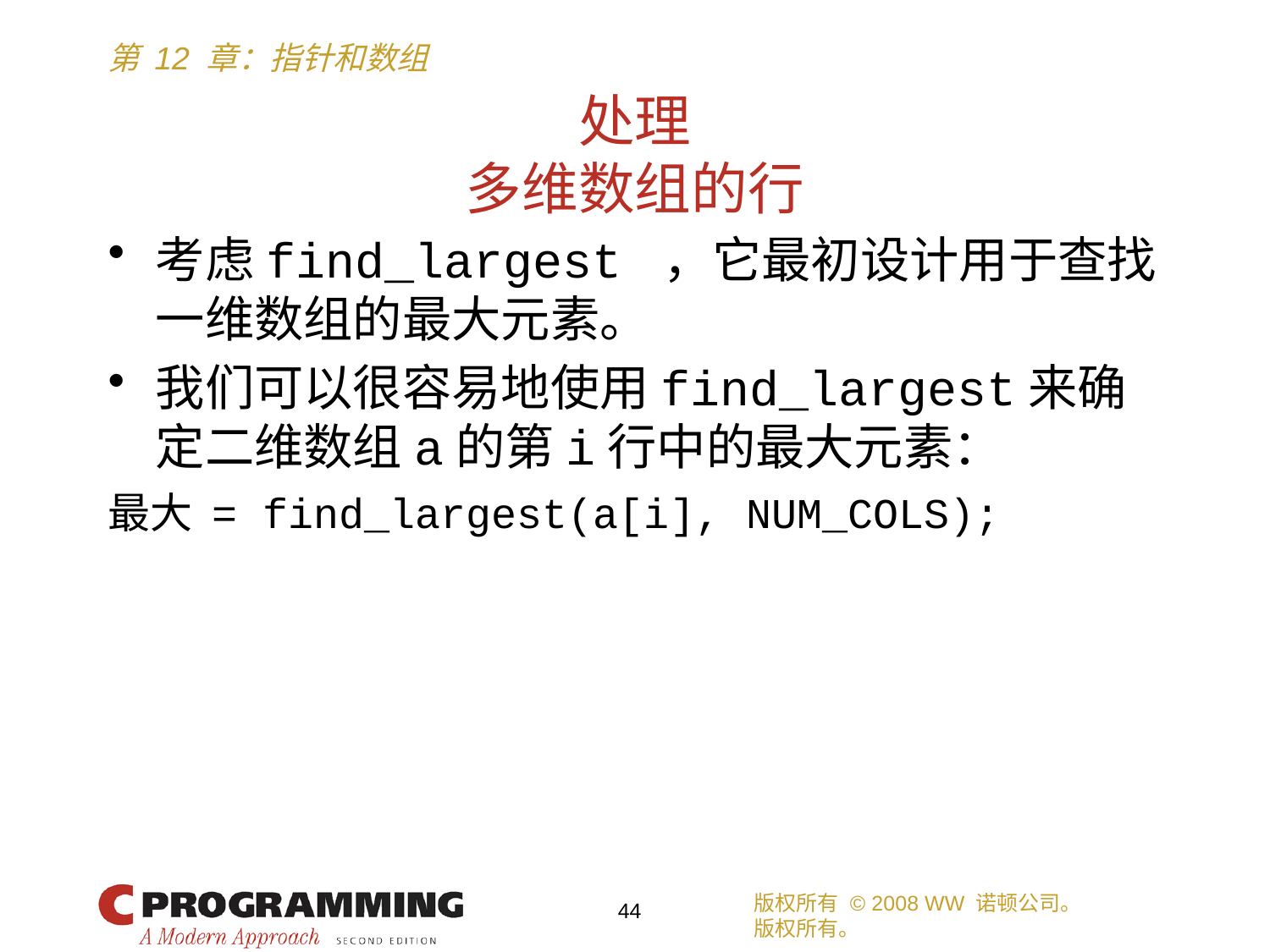

# 处理 多维数组的行
考虑find_largest ，它最初设计用于查找一维数组的最大元素。
我们可以很容易地使用find_largest来确定二维数组a的第i行中的最大元素：
最大 = find_largest(a[i], NUM_COLS);
版权所有 © 2008 WW 诺顿公司。
版权所有。
44